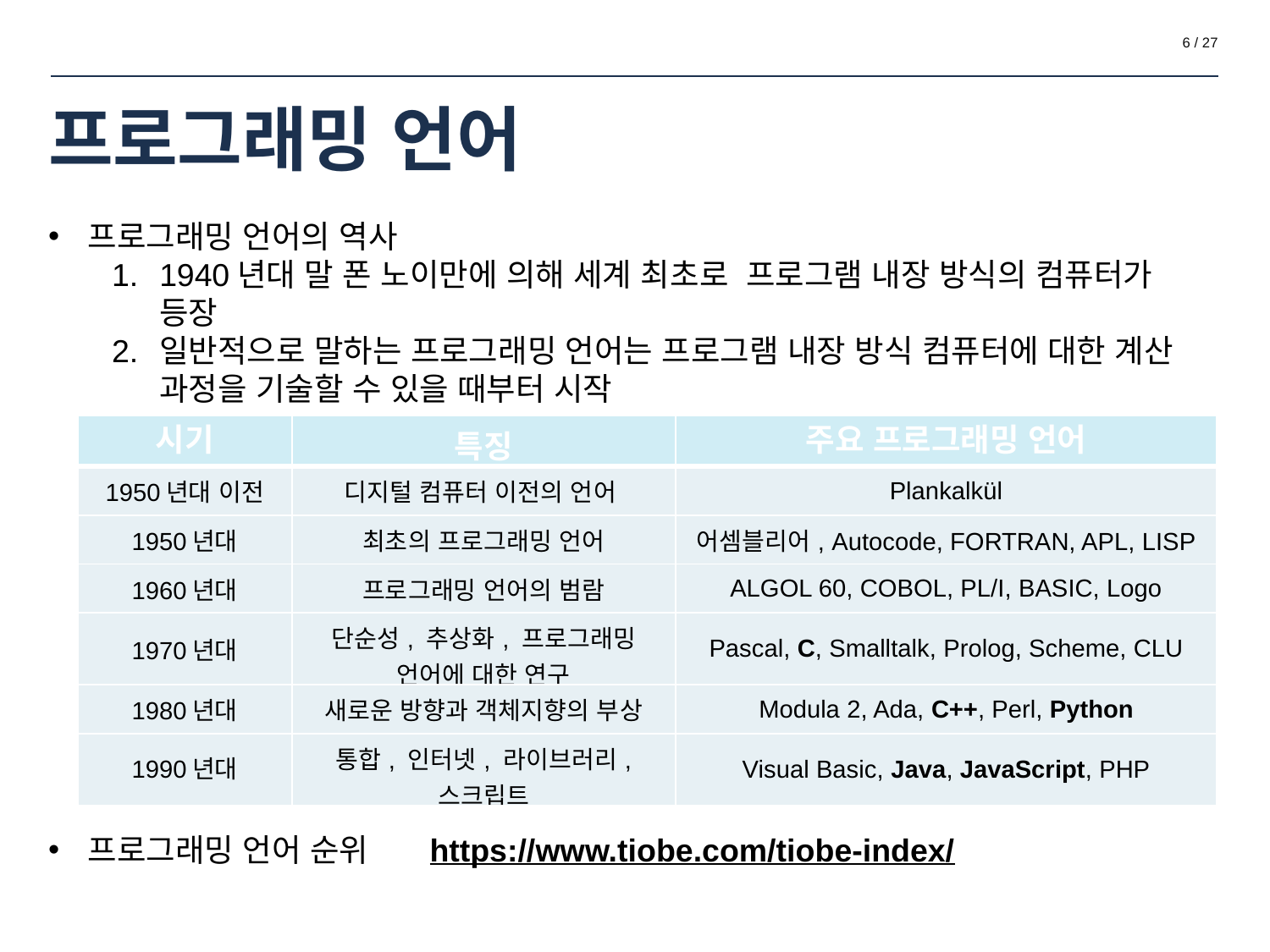

6 / 27
# 프로그래밍 언어
프로그래밍 언어의 역사
1940년대 말 폰 노이만에 의해 세계 최초로  프로그램 내장 방식의 컴퓨터가 등장
일반적으로 말하는 프로그래밍 언어는 프로그램 내장 방식 컴퓨터에 대한 계산 과정을 기술할 수 있을 때부터 시작
| 시기 | 특징 | 주요 프로그래밍 언어 |
| --- | --- | --- |
| 1950년대 이전 | 디지털 컴퓨터 이전의 언어 | Plankalkül |
| 1950년대 | 최초의 프로그래밍 언어 | 어셈블리어, Autocode, FORTRAN, APL, LISP |
| 1960년대 | 프로그래밍 언어의 범람 | ALGOL 60, COBOL, PL/I, BASIC, Logo |
| 1970년대 | 단순성, 추상화, 프로그래밍 언어에 대한 연구 | Pascal, C, Smalltalk, Prolog, Scheme, CLU |
| 1980년대 | 새로운 방향과 객체지향의 부상 | Modula 2, Ada, C++, Perl, Python |
| 1990년대 | 통합, 인터넷, 라이브러리, 스크립트 | Visual Basic, Java, JavaScript, PHP |
프로그래밍 언어 순위      https://www.tiobe.com/tiobe-index/